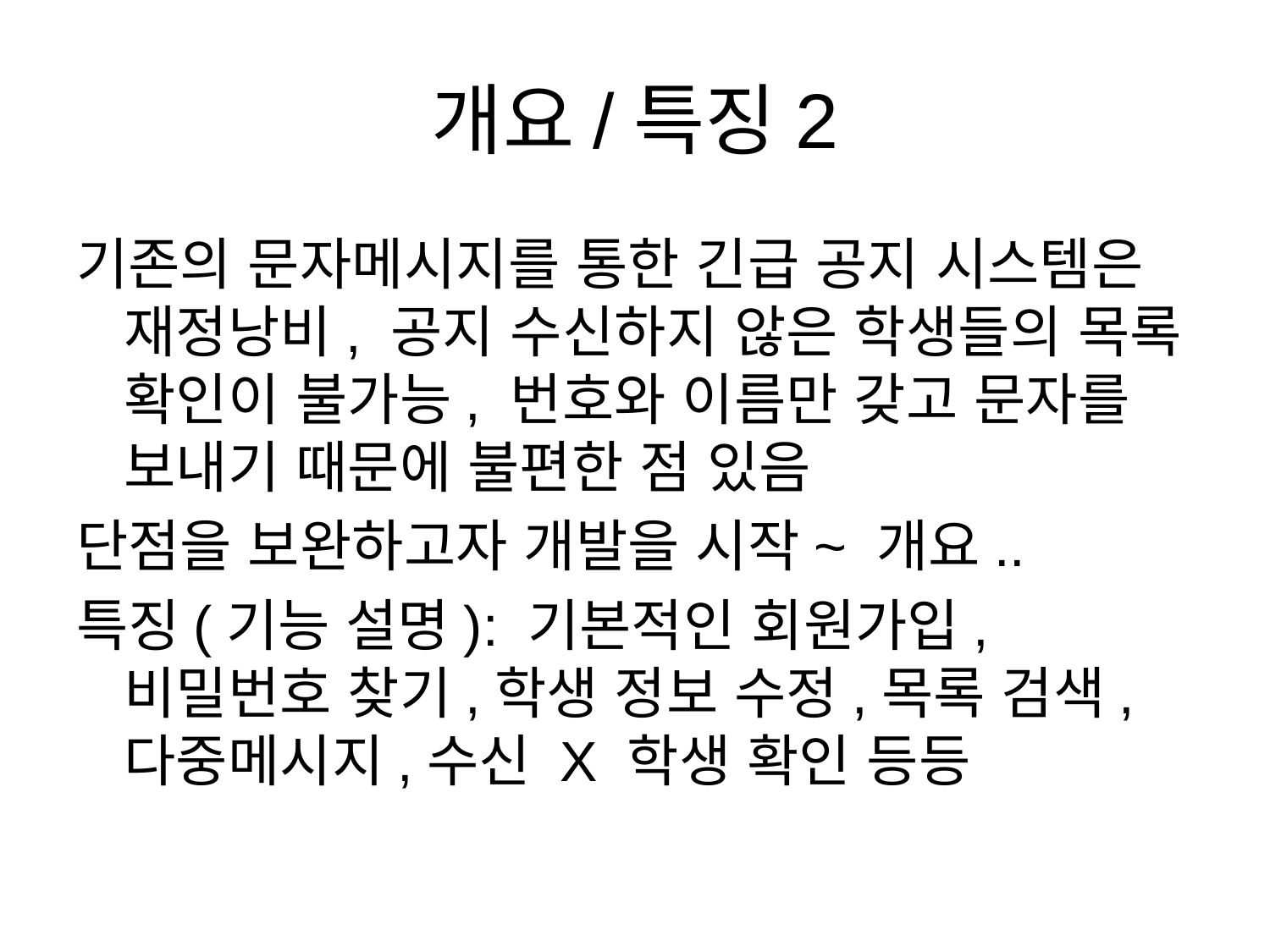

# 개요/특징2
기존의 문자메시지를 통한 긴급 공지 시스템은 재정낭비, 공지 수신하지 않은 학생들의 목록 확인이 불가능, 번호와 이름만 갖고 문자를 보내기 때문에 불편한 점 있음
단점을 보완하고자 개발을 시작~ 개요..
특징(기능 설명): 기본적인 회원가입,비밀번호 찾기,학생 정보 수정,목록 검색,다중메시지,수신 X 학생 확인 등등